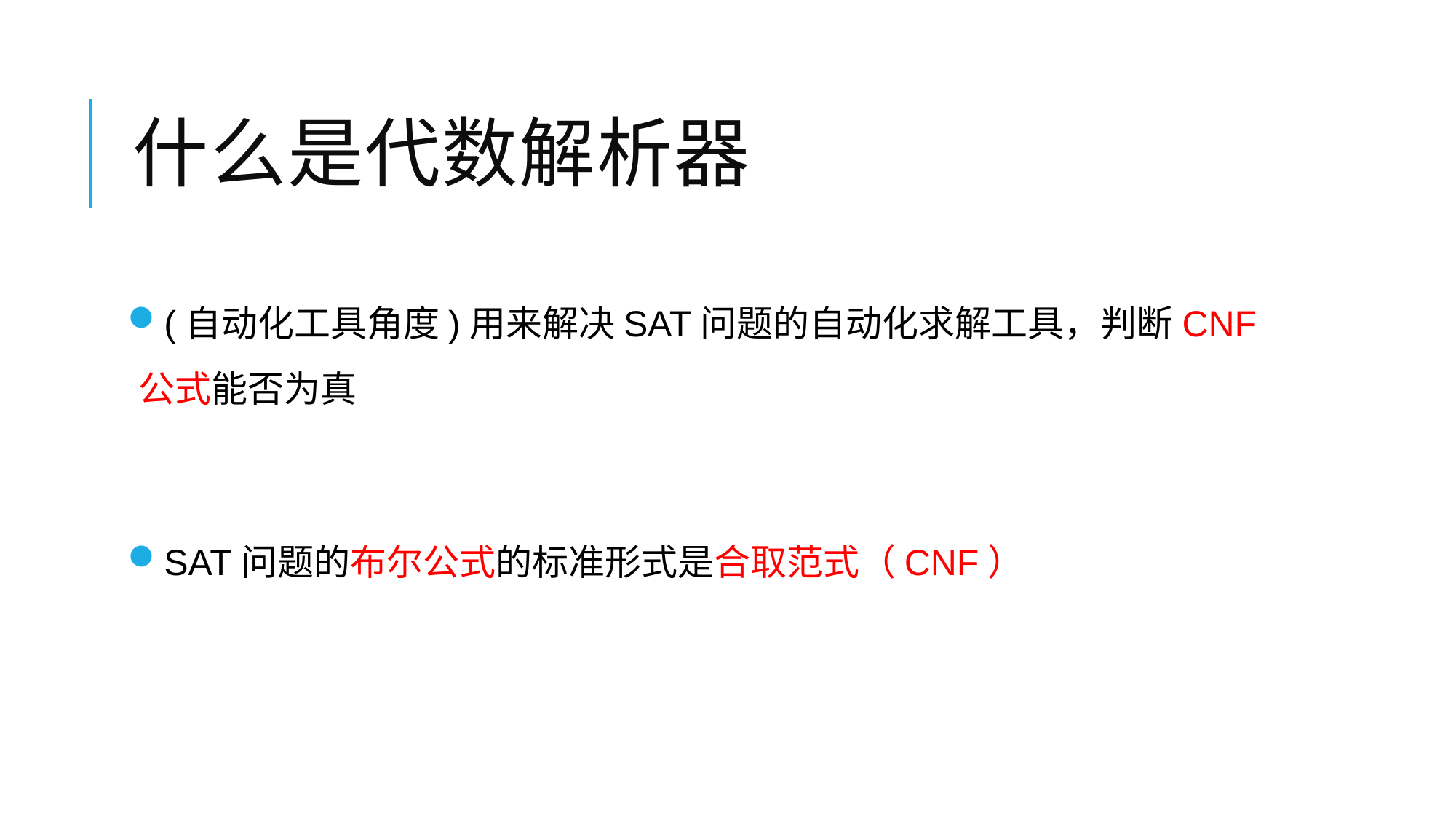

# 什么是代数解析器
(自动化工具角度)用来解决SAT问题的自动化求解工具，判断CNF公式能否为真

SAT问题的布尔公式的标准形式是合取范式（CNF）